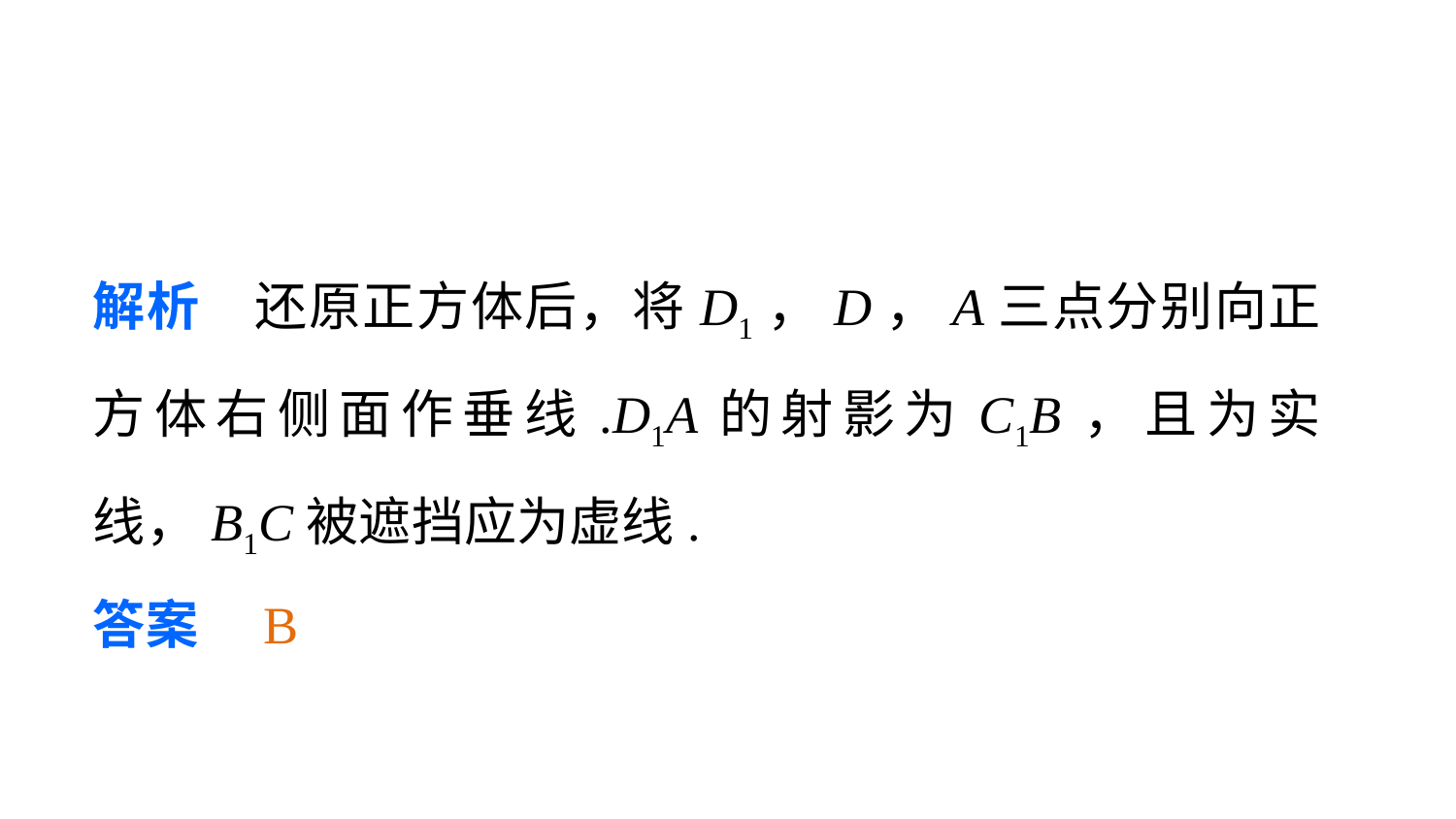

解析　还原正方体后，将D1，D，A三点分别向正方体右侧面作垂线.D1A的射影为C1B，且为实线，B1C被遮挡应为虚线.
答案　B